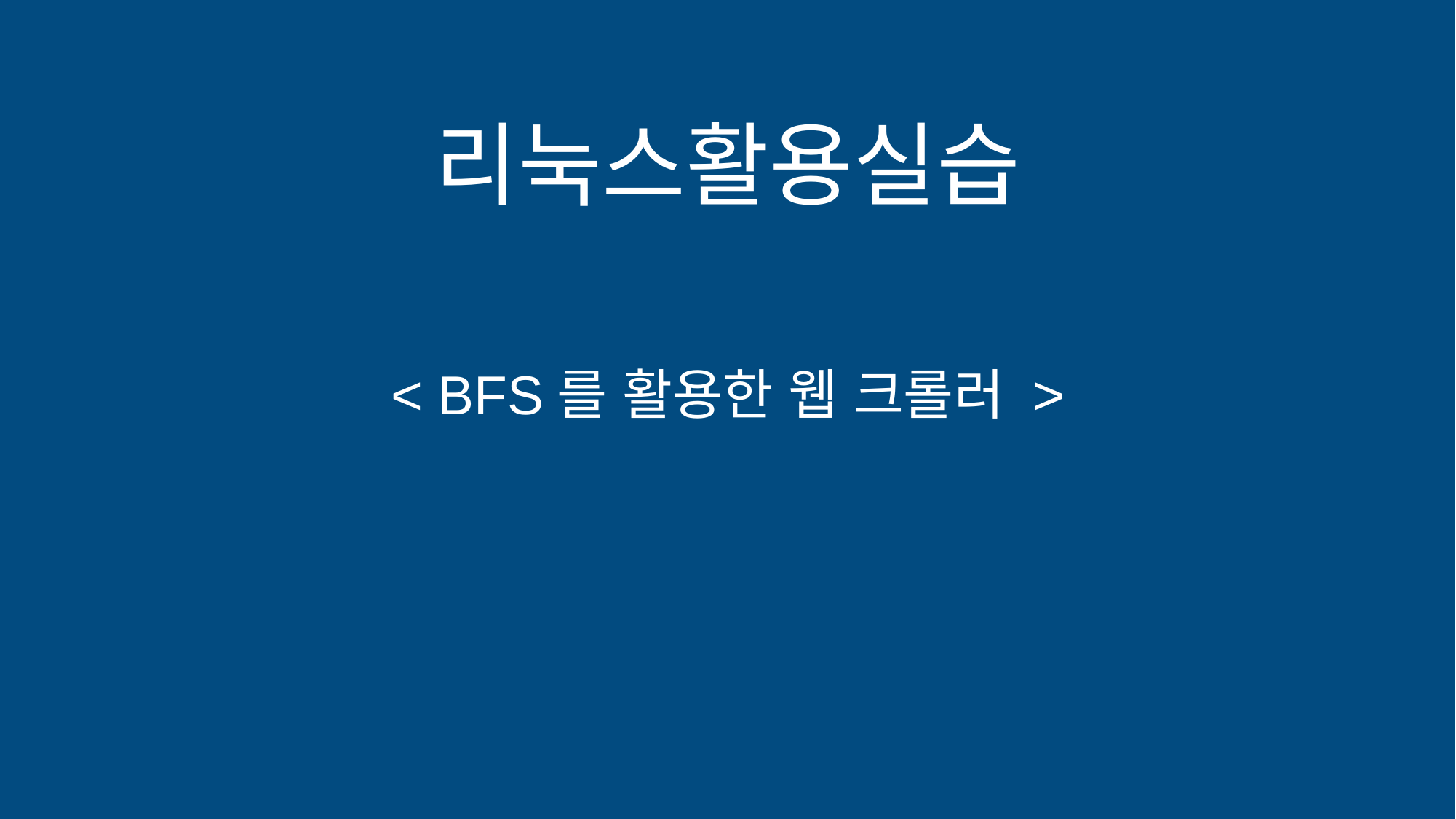

# 리눅스활용실습
< BFS를 활용한 웹 크롤러 >